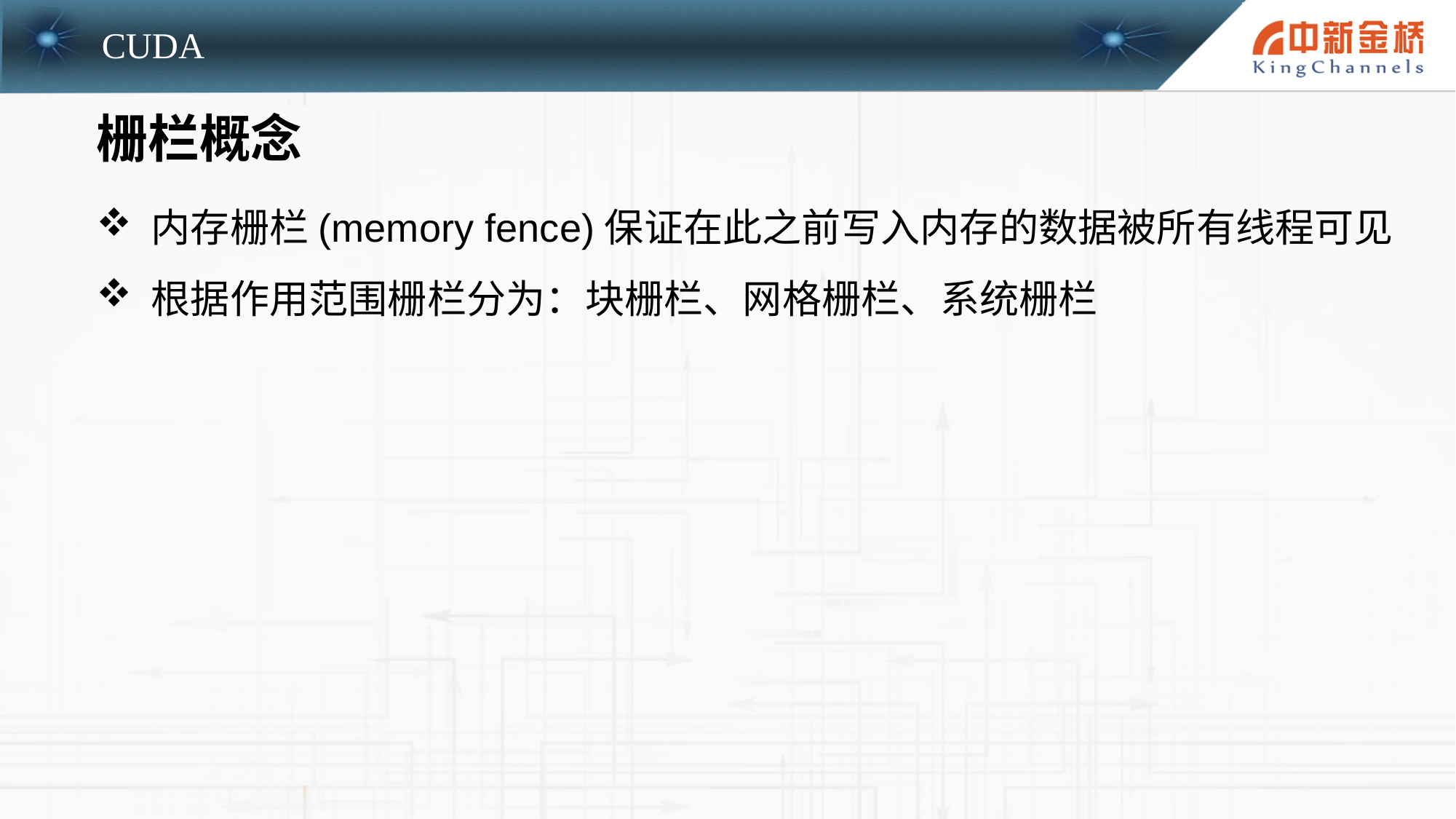

栅栏概念
内存栅栏(memory fence)保证在此之前写入内存的数据被所有线程可见
根据作用范围栅栏分为：块栅栏、网格栅栏、系统栅栏